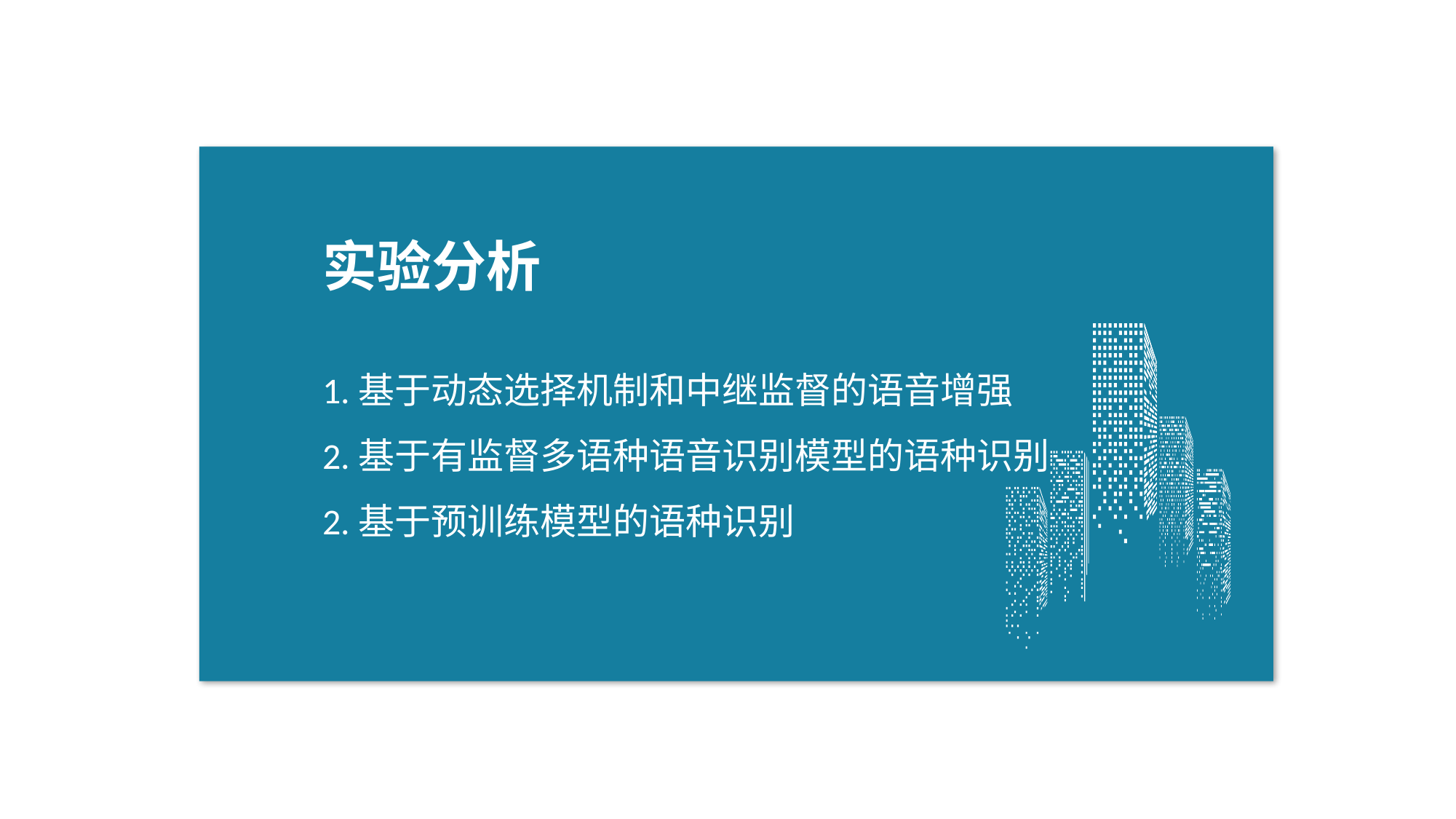

实验分析

1.基于动态选择机制和中继监督的语音增强
2.基于有监督多语种语音识别模型的语种识别
2.基于预训练模型的语种识别